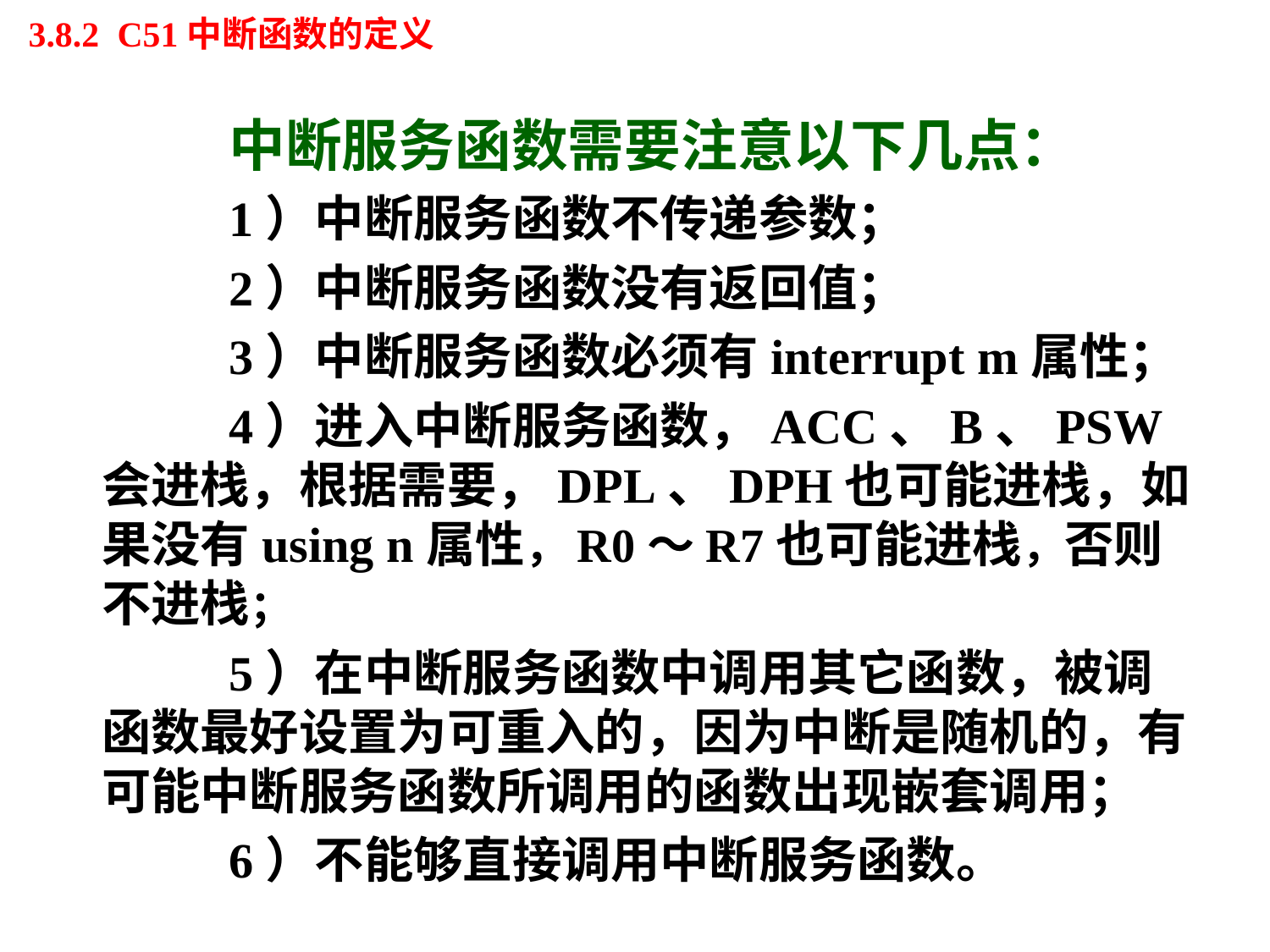

# 3.8.2  C51中断函数的定义
		中断服务函数需要注意以下几点：
		1）中断服务函数不传递参数；
		2）中断服务函数没有返回值；
		3）中断服务函数必须有interrupt m属性；
		4）进入中断服务函数，ACC、B、PSW会进栈，根据需要，DPL、DPH也可能进栈，如果没有using n属性，R0～R7也可能进栈，否则不进栈；
		5）在中断服务函数中调用其它函数，被调函数最好设置为可重入的，因为中断是随机的，有可能中断服务函数所调用的函数出现嵌套调用；
		6）不能够直接调用中断服务函数。